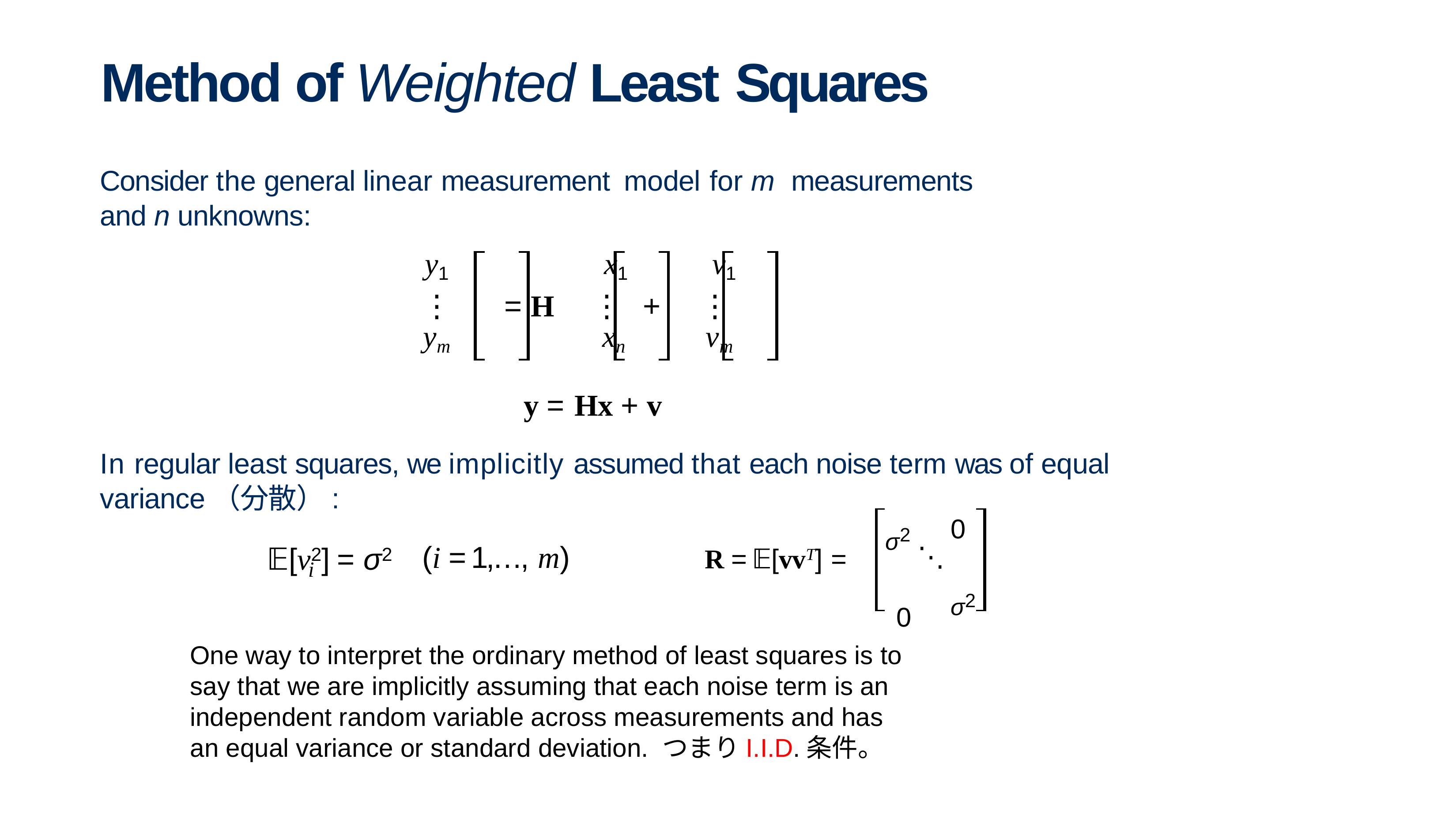

# Method of Weighted Least Squares
Consider the general linear measurement model for m	measurements and n unknowns:
y1	x1	v1
⋮	= H	⋮	+	⋮
ym	xn	vm
y =  Hx + v
In regular least squares, we implicitly assumed that each noise term was of equal  variance（分散）:

σ2

0

0
σ2
𝔼[v2] = σ2
(i = 1,…, m)
⋱
R = 𝔼[vvT] =
i

One way to interpret the ordinary method of least squares is to say that we are implicitly assuming that each noise term is an independent random variable across measurements and has an equal variance or standard deviation. つまりI.I.D.条件。